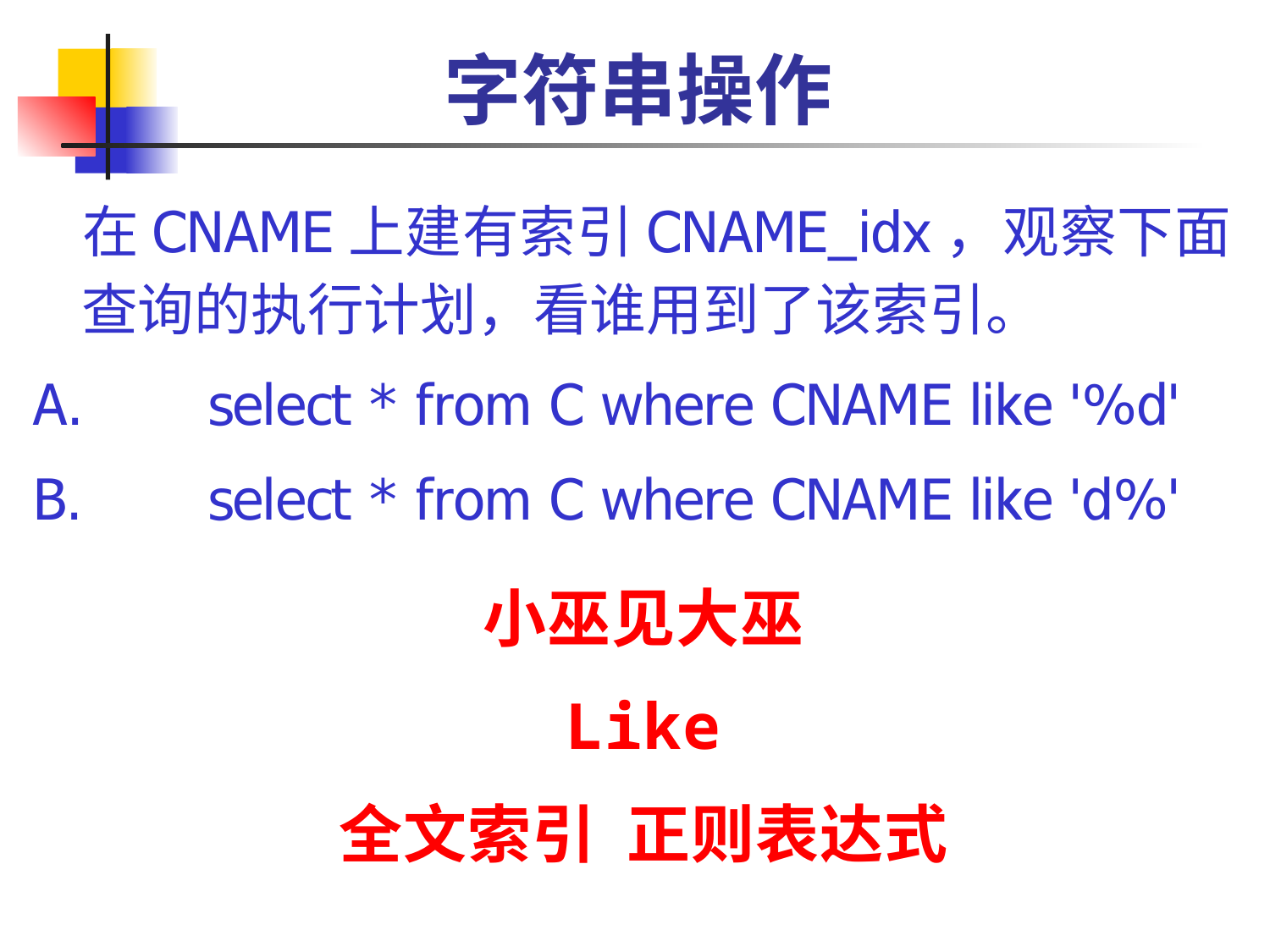

# 字符串操作
	在CNAME上建有索引CNAME_idx，观察下面查询的执行计划，看谁用到了该索引。
A.	select * from C where CNAME like '%d'
B.	select * from C where CNAME like 'd%'

小巫见大巫
Like
全文索引  正则表达式